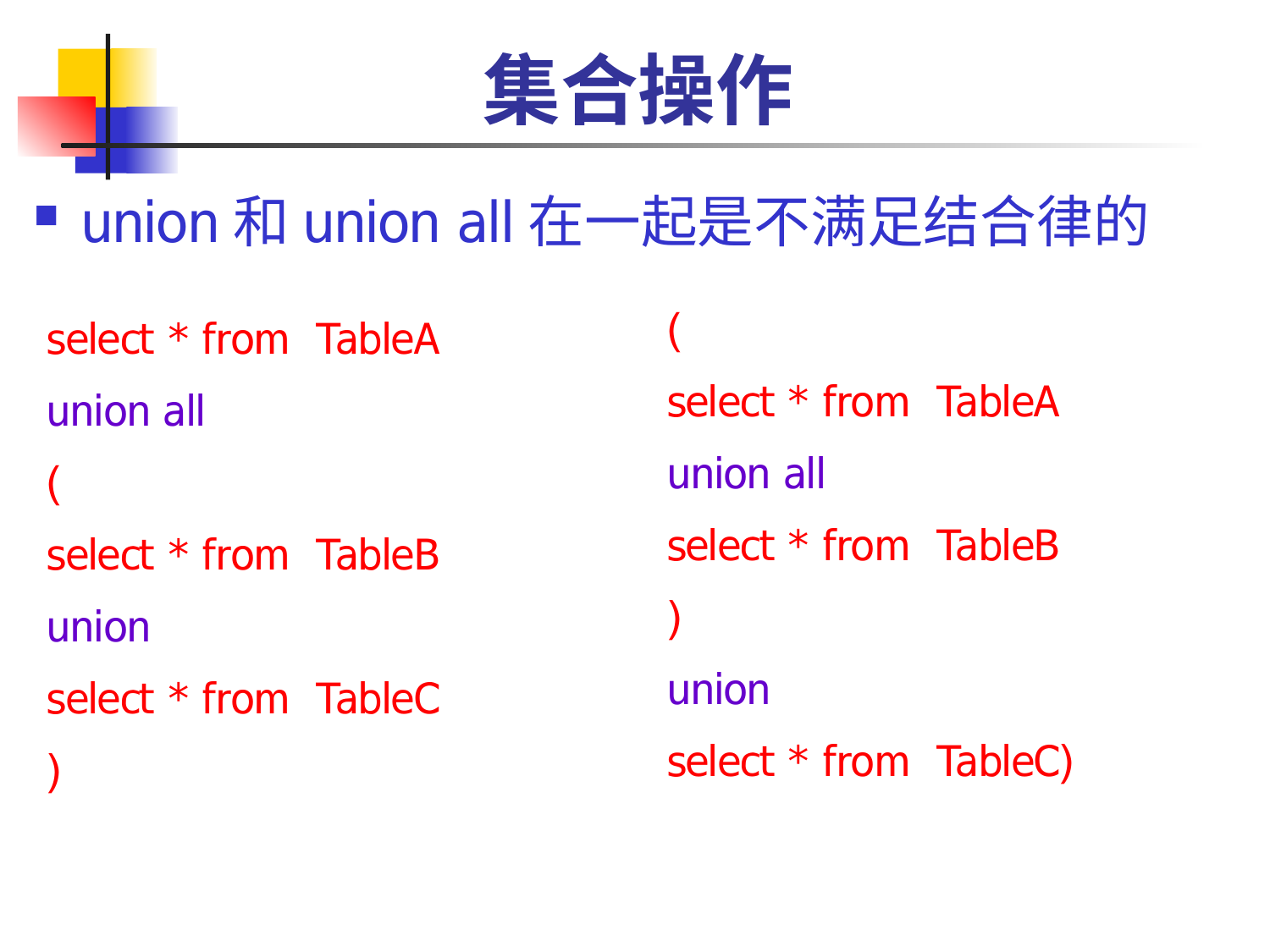

# 集合操作
union和union all在一起是不满足结合律的
(
select * from  TableA
union all
select * from  TableB
)
union
select * from  TableC)
select * from  TableA
union all
(
select * from  TableB
union
select * from  TableC
)